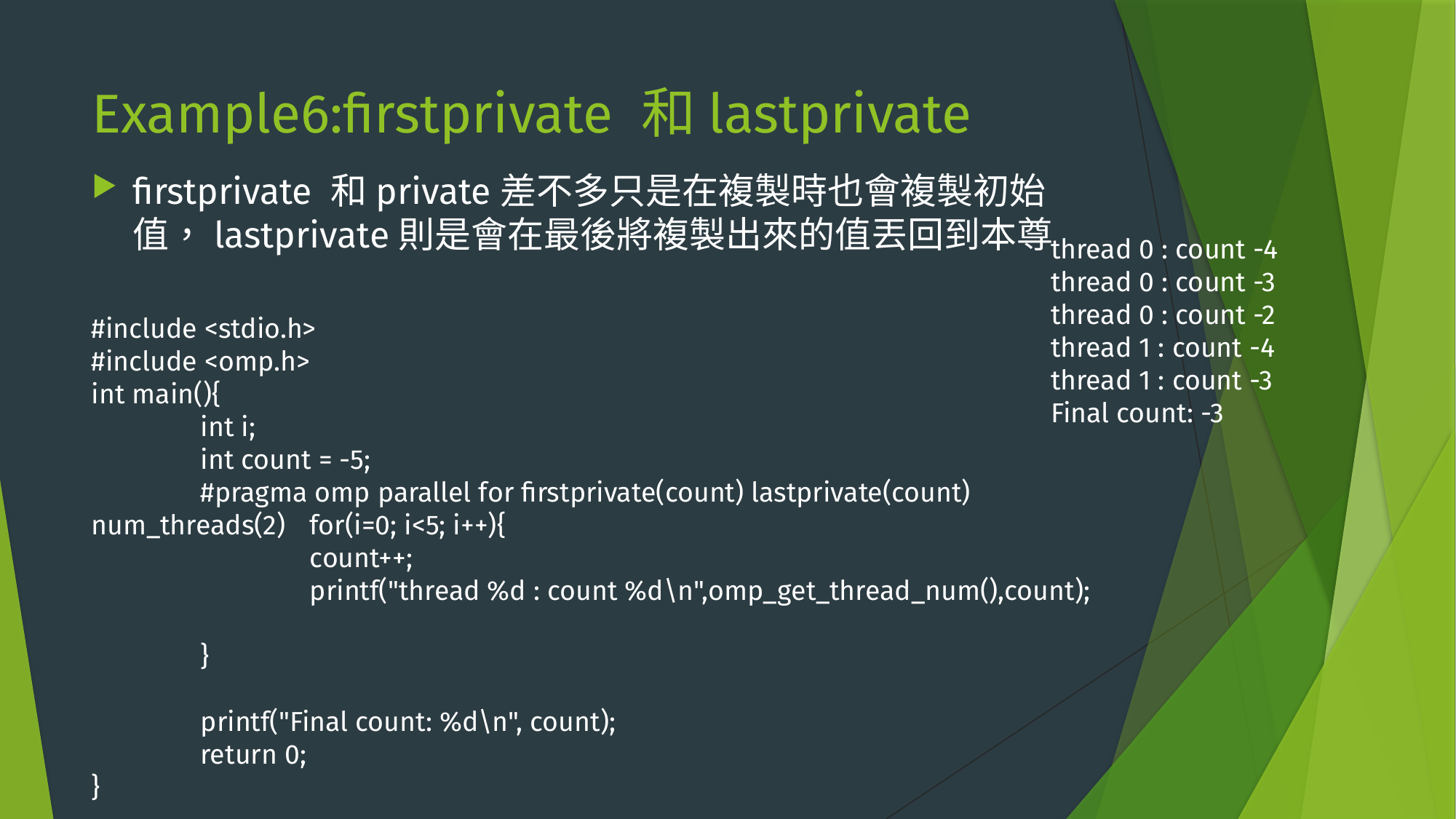

# Example6:firstprivate 和lastprivate
firstprivate 和private差不多只是在複製時也會複製初始值，lastprivate則是會在最後將複製出來的值丟回到本尊
thread 0 : count -4
thread 0 : count -3
thread 0 : count -2
thread 1 : count -4
thread 1 : count -3
Final count: -3
#include <stdio.h>
#include <omp.h>
int main(){
	int i;
	int count = -5;
	#pragma omp parallel for firstprivate(count) lastprivate(count) num_threads(2)	for(i=0; i<5; i++){
		count++;
		printf("thread %d : count %d\n",omp_get_thread_num(),count);
	}

	printf("Final count: %d\n", count);
	return 0;
}